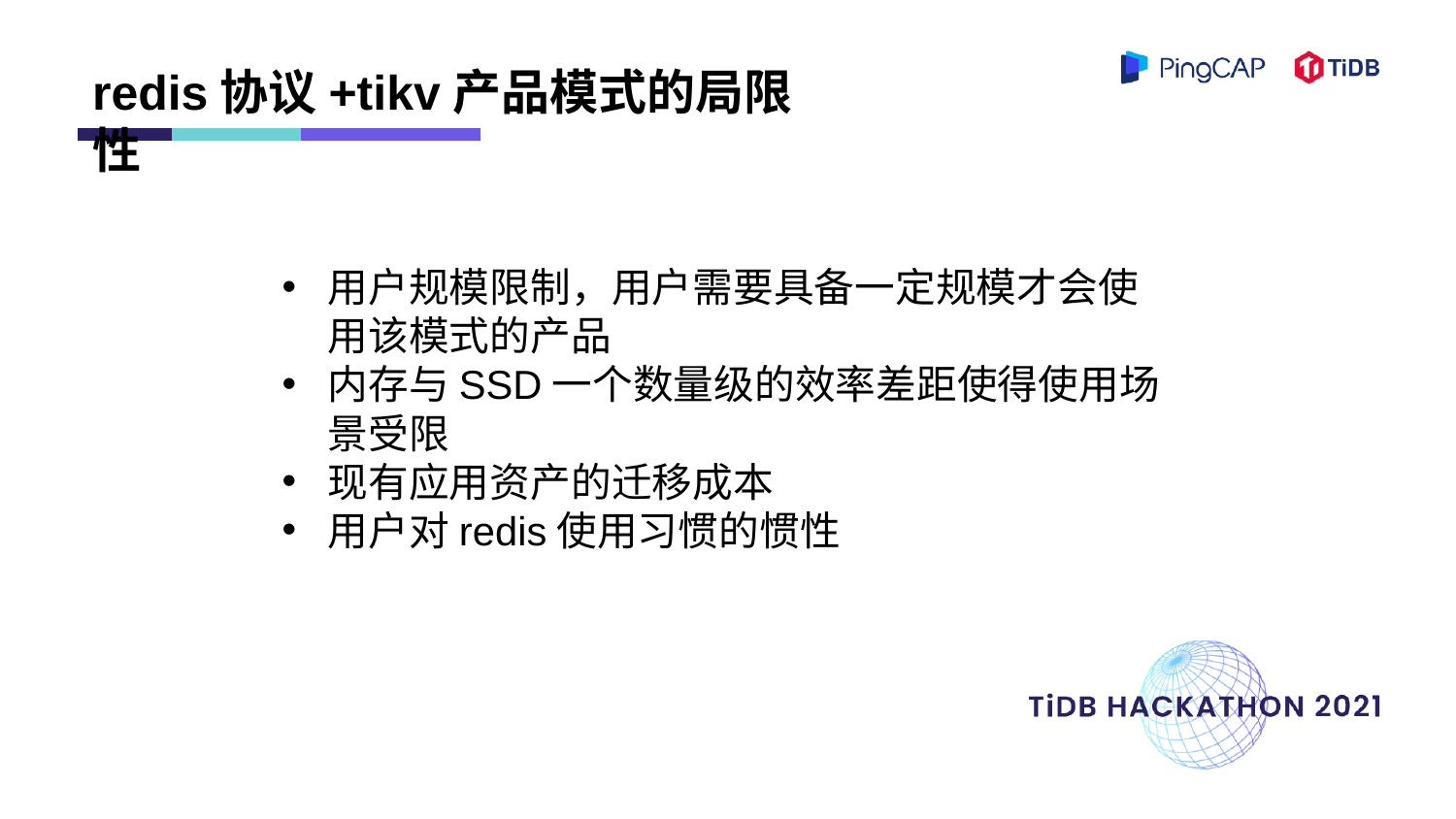

redis协议+tikv产品模式的局限性
用户规模限制，用户需要具备一定规模才会使用该模式的产品
内存与SSD一个数量级的效率差距使得使用场景受限
现有应用资产的迁移成本
用户对redis使用习惯的惯性